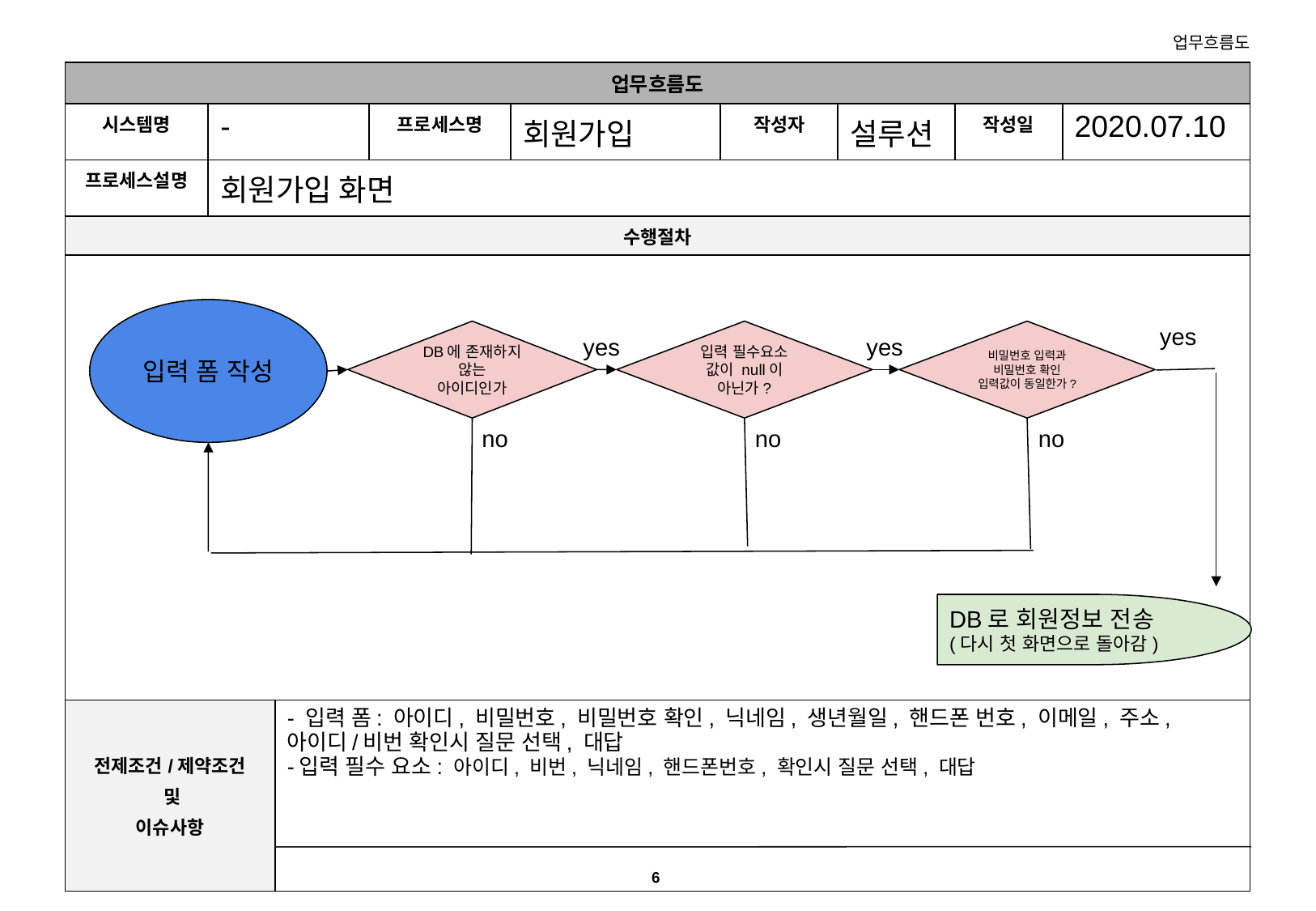

| 업무흐름도 |  |  |  |  |  |  |  |  |
| --- | --- | --- | --- | --- | --- | --- | --- | --- |
| 시스템명 | - |  | 프로세스명 | 회원가입 | 작성자 | 설루션 | 작성일 | 2020.07.10 |
| 프로세스설명 | 회원가입 화면 |  |  |  |  |  |  |  |
| 수행절차 |  |  |  |  |  |  |  |  |
|  |  |  |  |  |  |  |  |  |
| 전제조건/제약조건 및 이슈사항 |  | - 입력 폼: 아이디, 비밀번호, 비밀번호 확인, 닉네임, 생년월일, 핸드폰 번호, 이메일, 주소, 아이디/비번 확인시 질문 선택, 대답 -입력 필수 요소: 아이디, 비번, 닉네임, 핸드폰번호, 확인시 질문 선택, 대답 |  |  |  |  |  |  |
입력 폼 작성
yes
yes
yes
DB에 존재하지 않는 아이디인가
입력 필수요소
값이 null이 아닌가?
비밀번호 입력과 비밀번호 확인 입력값이 동일한가?
no
no
no
DB로 회원정보 전송
(다시 첫 화면으로 돌아감)